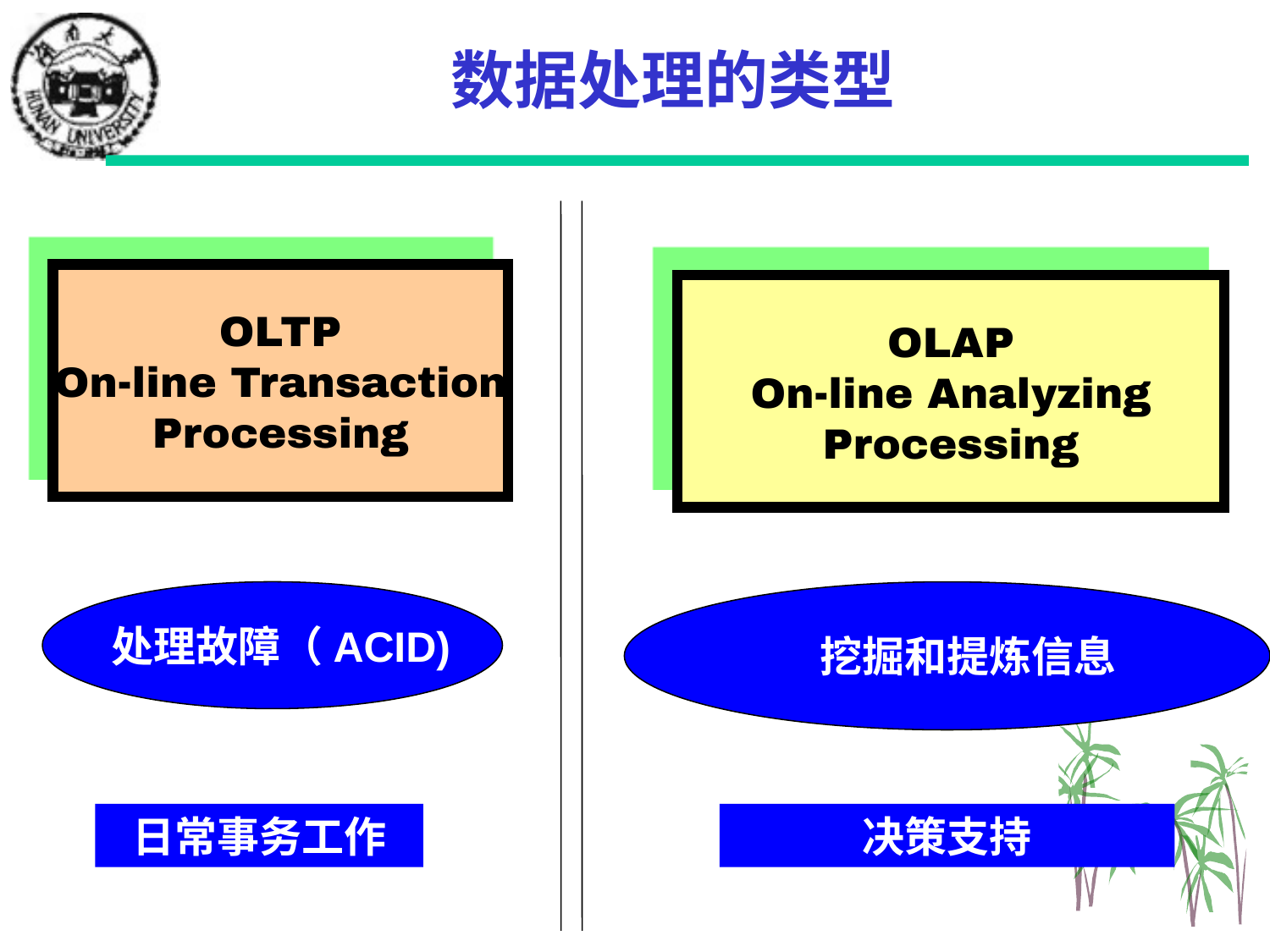

# 数据处理的类型

OLTP
On-line Transaction Processing
OLAP
On-line Analyzing Processing

处理故障（ACID)
挖掘和提炼信息
日常事务工作
决策支持